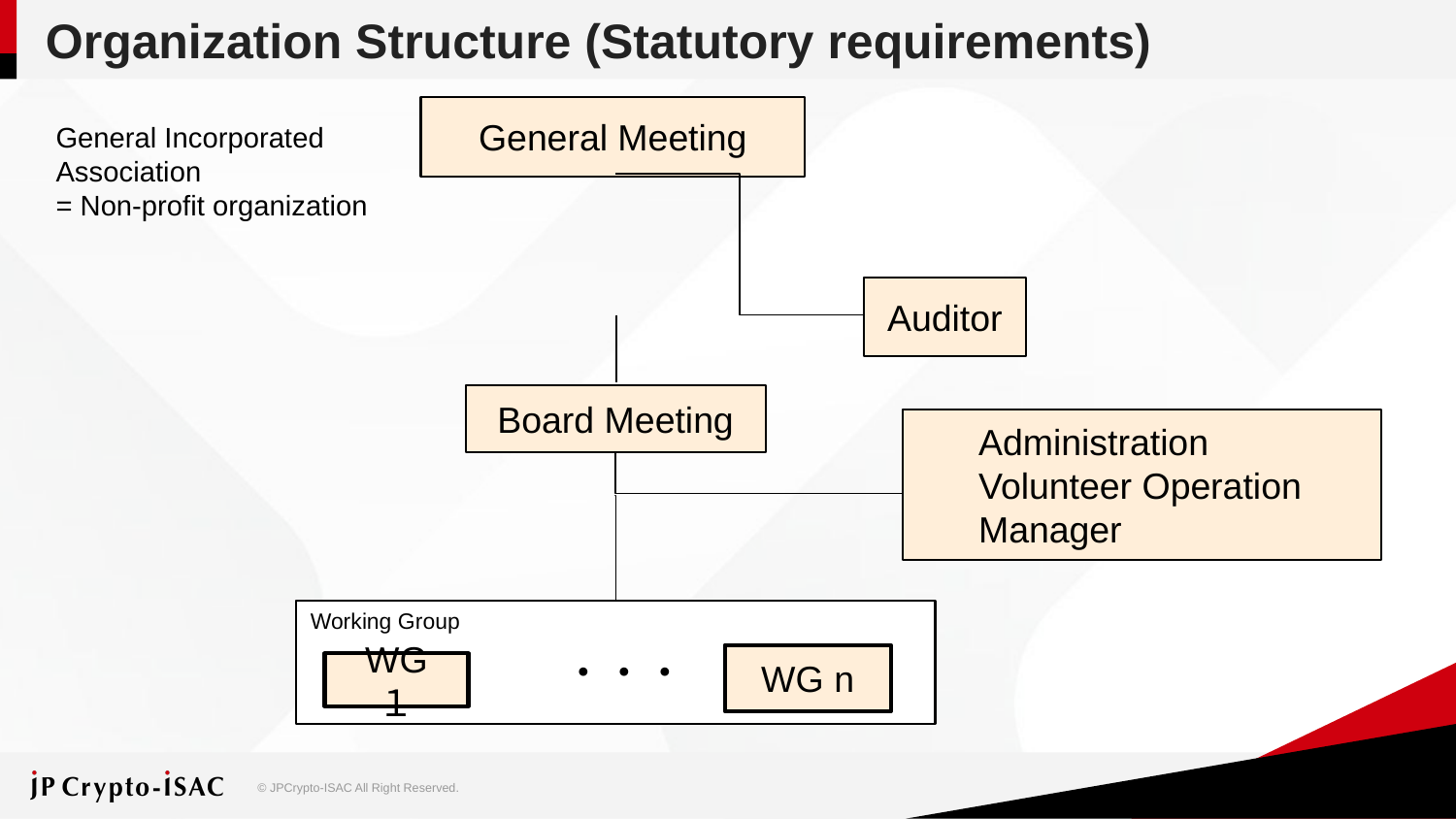

# Organization Structure (Statutory requirements)
General Meeting
General Incorporated Association
= Non-profit organization
Auditor
Board Meeting
      Administration
      Volunteer Operation
      Manager
Working Group
・・・
WG n
WG １